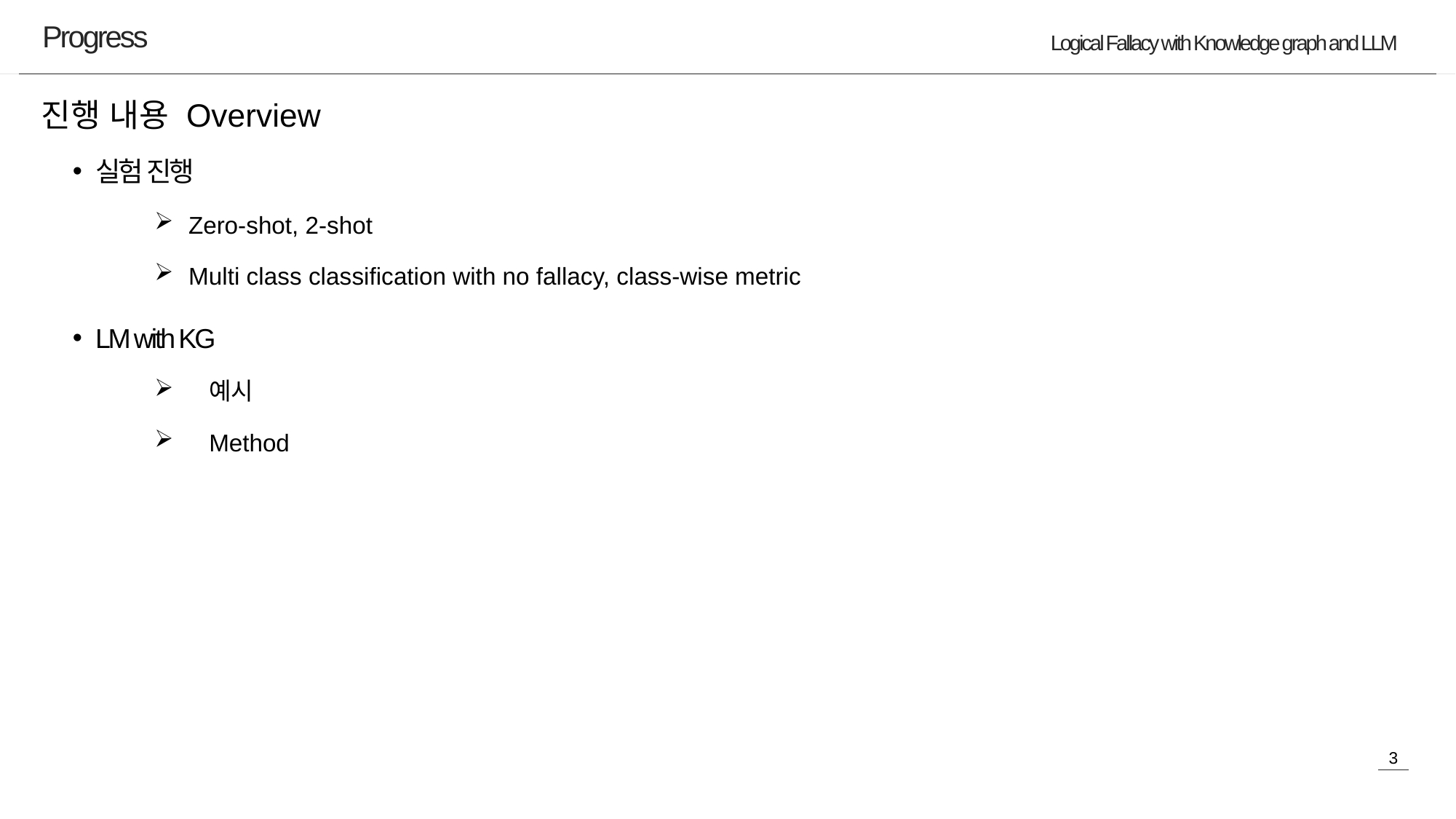

Progress
진행 내용 Overview
실험 진행
Zero-shot, 2-shot
Multi class classification with no fallacy, class-wise metric
LM with KG
예시
Method